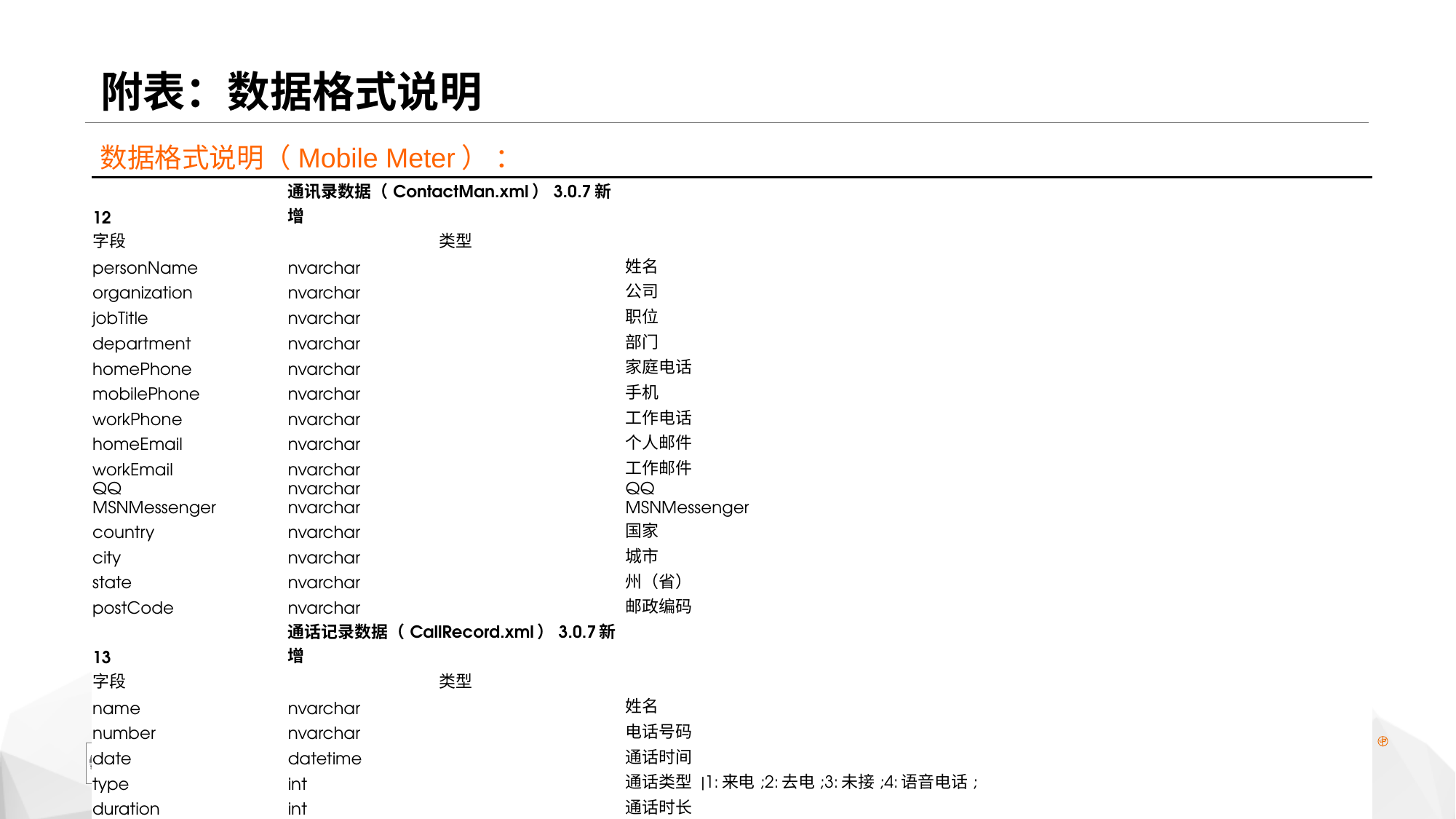

# 附表：数据格式说明
数据格式说明（Mobile Meter） ：
| 12 | 通讯录数据（ContactMan.xml）3.0.7新增 |  |
| --- | --- | --- |
| 字段 | 类型 |  |
| personName | nvarchar | 姓名 |
| organization | nvarchar | 公司 |
| jobTitle | nvarchar | 职位 |
| department | nvarchar | 部门 |
| homePhone | nvarchar | 家庭电话 |
| mobilePhone | nvarchar | 手机 |
| workPhone | nvarchar | 工作电话 |
| homeEmail | nvarchar | 个人邮件 |
| workEmail | nvarchar | 工作邮件 |
| QQ | nvarchar | QQ |
| MSNMessenger | nvarchar | MSNMessenger |
| country | nvarchar | 国家 |
| city | nvarchar | 城市 |
| state | nvarchar | 州（省） |
| postCode | nvarchar | 邮政编码 |
| 13 | 通话记录数据（CallRecord.xml）3.0.7新增 |  |
| 字段 | 类型 |  |
| name | nvarchar | 姓名 |
| number | nvarchar | 电话号码 |
| date | datetime | 通话时间 |
| type | int | 通话类型 |1:来电;2:去电;3:未接;4:语音电话; |
| duration | int | 通话时长 |
| sweeptime | datetime | 扫描时间 |
P 23
国际视野  洞察中国 |  Global Perception，China Insight